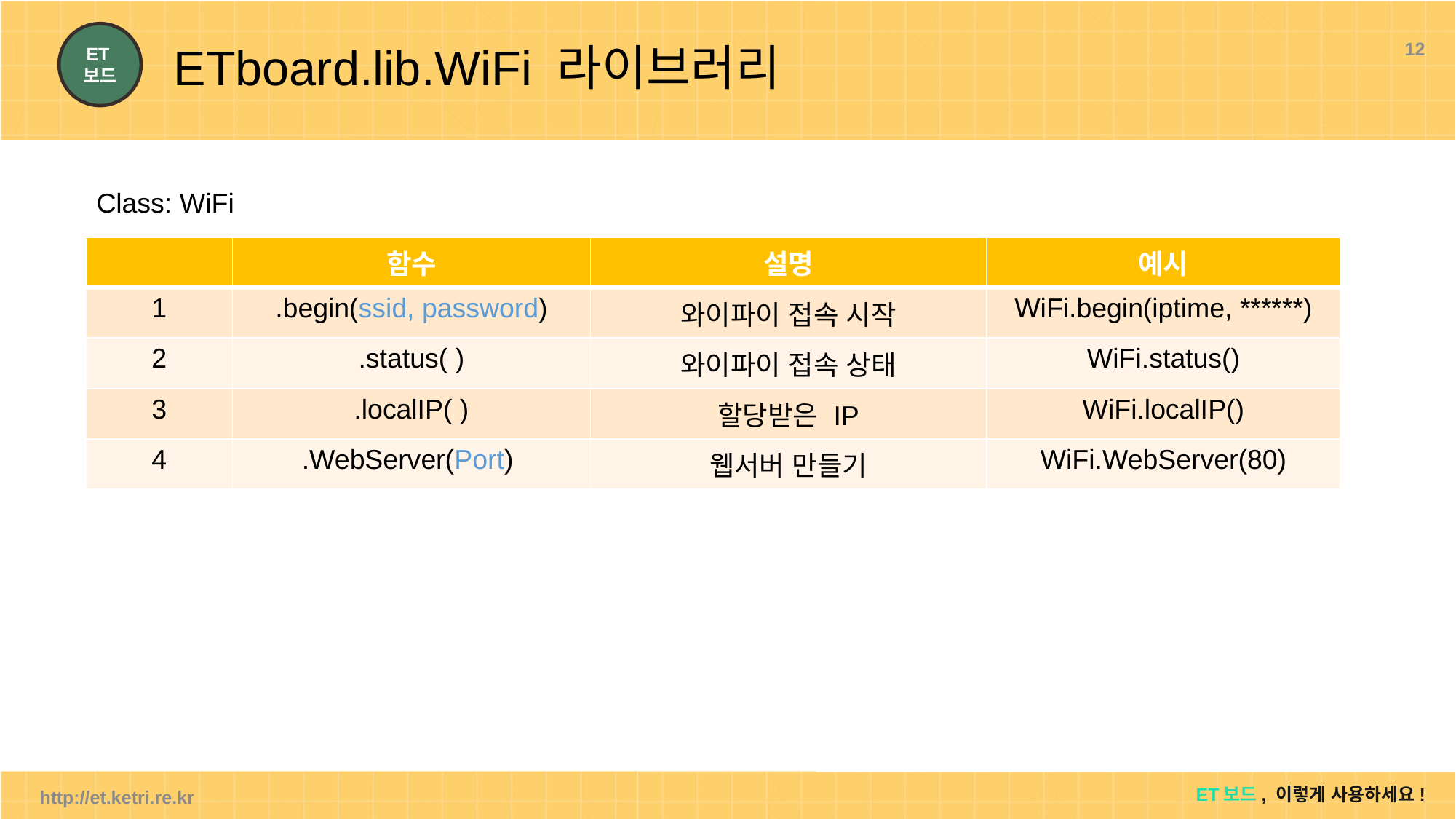

12
# ETboard.lib.WiFi 라이브러리
Class: WiFi
|  | 함수 | 설명 | 예시 |
| --- | --- | --- | --- |
| 1 | .begin(ssid, password) | 와이파이 접속 시작 | WiFi.begin(iptime, \*\*\*\*\*\*) |
| 2 | .status( ) | 와이파이 접속 상태 | WiFi.status() |
| 3 | .localIP( ) | 할당받은 IP | WiFi.localIP() |
| 4 | .WebServer(Port) | 웹서버 만들기 | WiFi.WebServer(80) |
http://et.ketri.re.kr